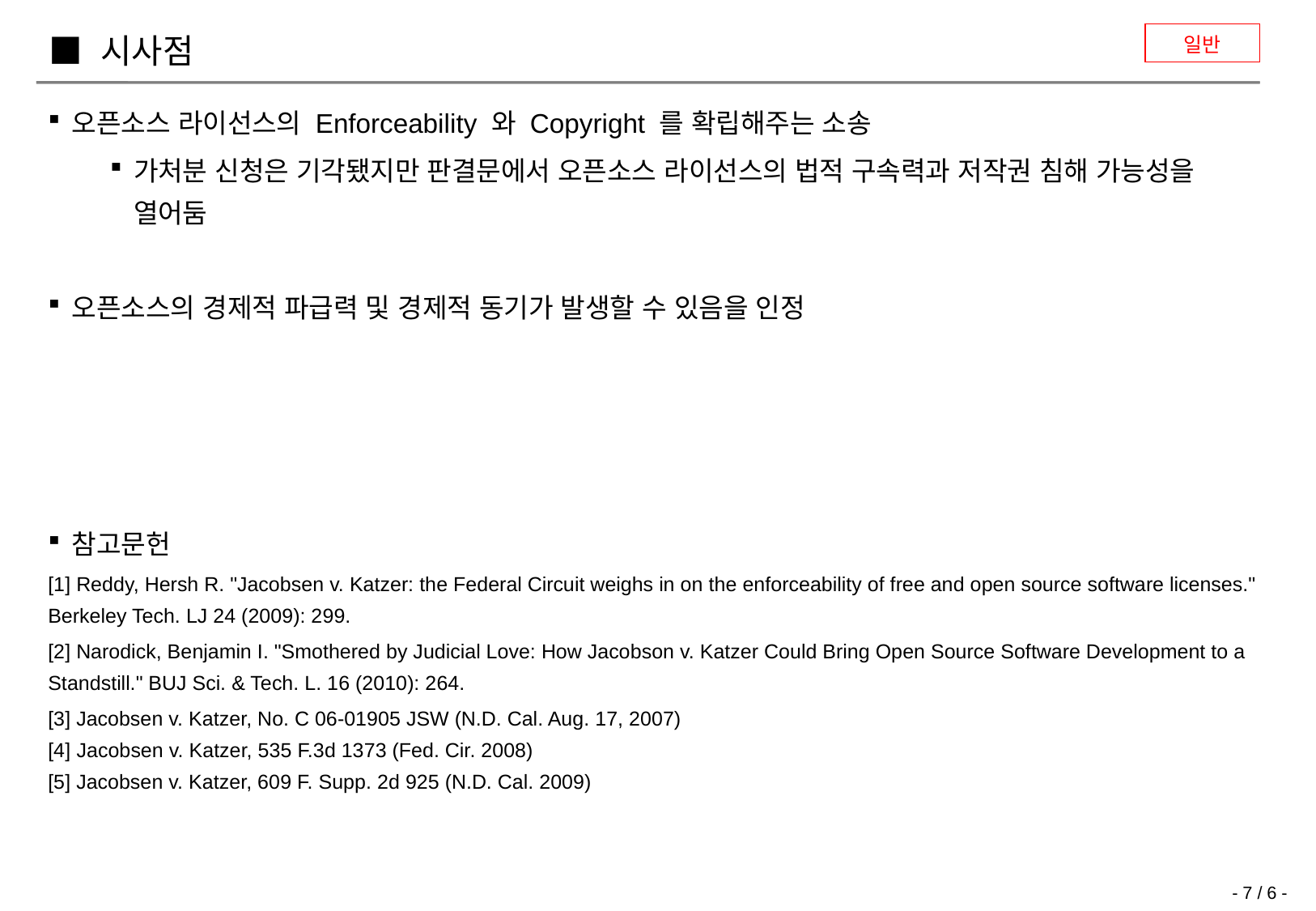

일반
■ 시사점
오픈소스 라이선스의 Enforceability 와 Copyright 를 확립해주는 소송
가처분 신청은 기각됐지만 판결문에서 오픈소스 라이선스의 법적 구속력과 저작권 침해 가능성을 열어둠

오픈소스의 경제적 파급력 및 경제적 동기가 발생할 수 있음을 인정

참고문헌
[1] Reddy, Hersh R. "Jacobsen v. Katzer: the Federal Circuit weighs in on the enforceability of free and open source software licenses." Berkeley Tech. LJ 24 (2009): 299.
[2] Narodick, Benjamin I. "Smothered by Judicial Love: How Jacobson v. Katzer Could Bring Open Source Software Development to a Standstill." BUJ Sci. & Tech. L. 16 (2010): 264.
[3] Jacobsen v. Katzer, No. C 06-01905 JSW (N.D. Cal. Aug. 17, 2007)
[4] Jacobsen v. Katzer, 535 F.3d 1373 (Fed. Cir. 2008)
[5] Jacobsen v. Katzer, 609 F. Supp. 2d 925 (N.D. Cal. 2009)